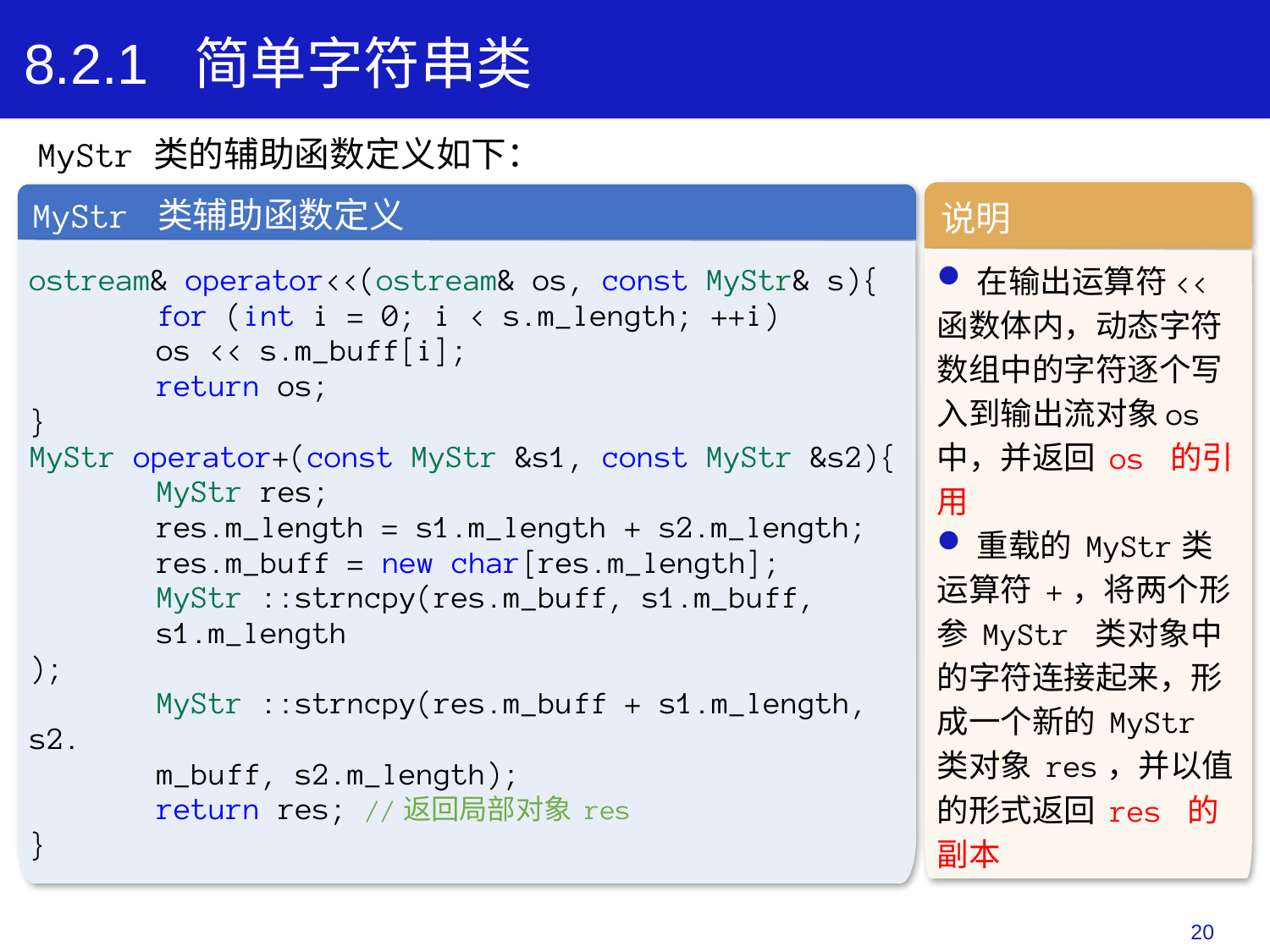

8.2.1  简单字符串类
MyStr 类的辅助函数定义如下：
说明
在输出运算符<<
函数体内，动态字符数组中的字符逐个写入到输出流对象os中，并返回 os 的引用
重载的 MyStr类
运算符 +，将两个形参 MyStr 类对象中的字符连接起来，形成一个新的 MyStr 类对象 res，并以值的形式返回 res 的副本
MyStr 类辅助函数定义
ostream& operator<<(ostream& os, const MyStr& s){
	for (int i = 0; i < s.m_length; ++i)
	os << s.m_buff[i];
	return os;
}
MyStr operator+(const MyStr &s1, const MyStr &s2){
	MyStr res;
	res.m_length = s1.m_length + s2.m_length;
	res.m_buff = new char[res.m_length];
	MyStr ::strncpy(res.m_buff, s1.m_buff, 	s1.m_length
);
	MyStr ::strncpy(res.m_buff + s1.m_length, s2.
	m_buff, s2.m_length);
	return res; //返回局部对象 res
}
学习目标
20